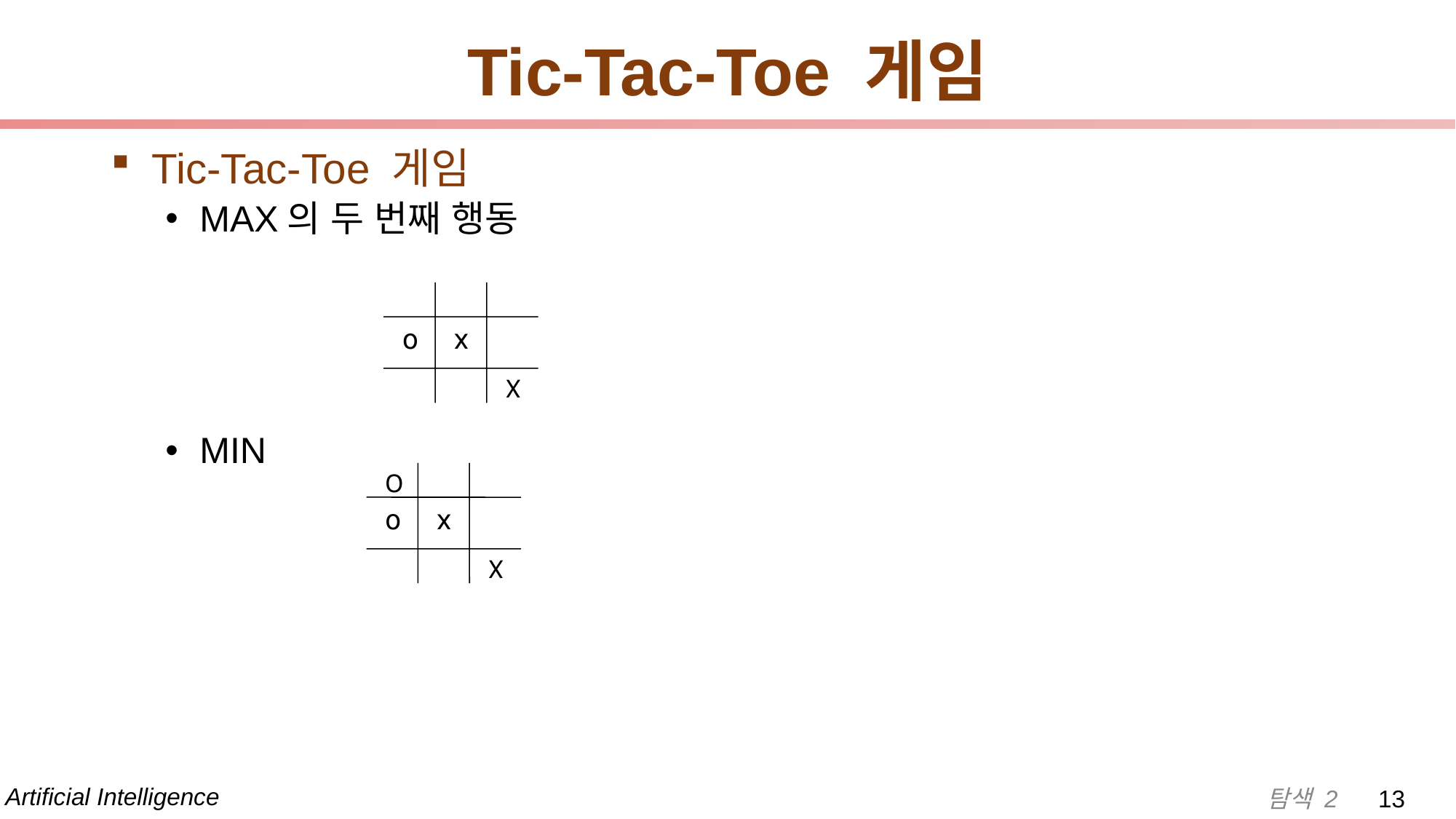

# Tic-Tac-Toe 게임
Tic-Tac-Toe 게임
MAX의 두 번째 행동

MIN

o
x

X

o
x

O
X